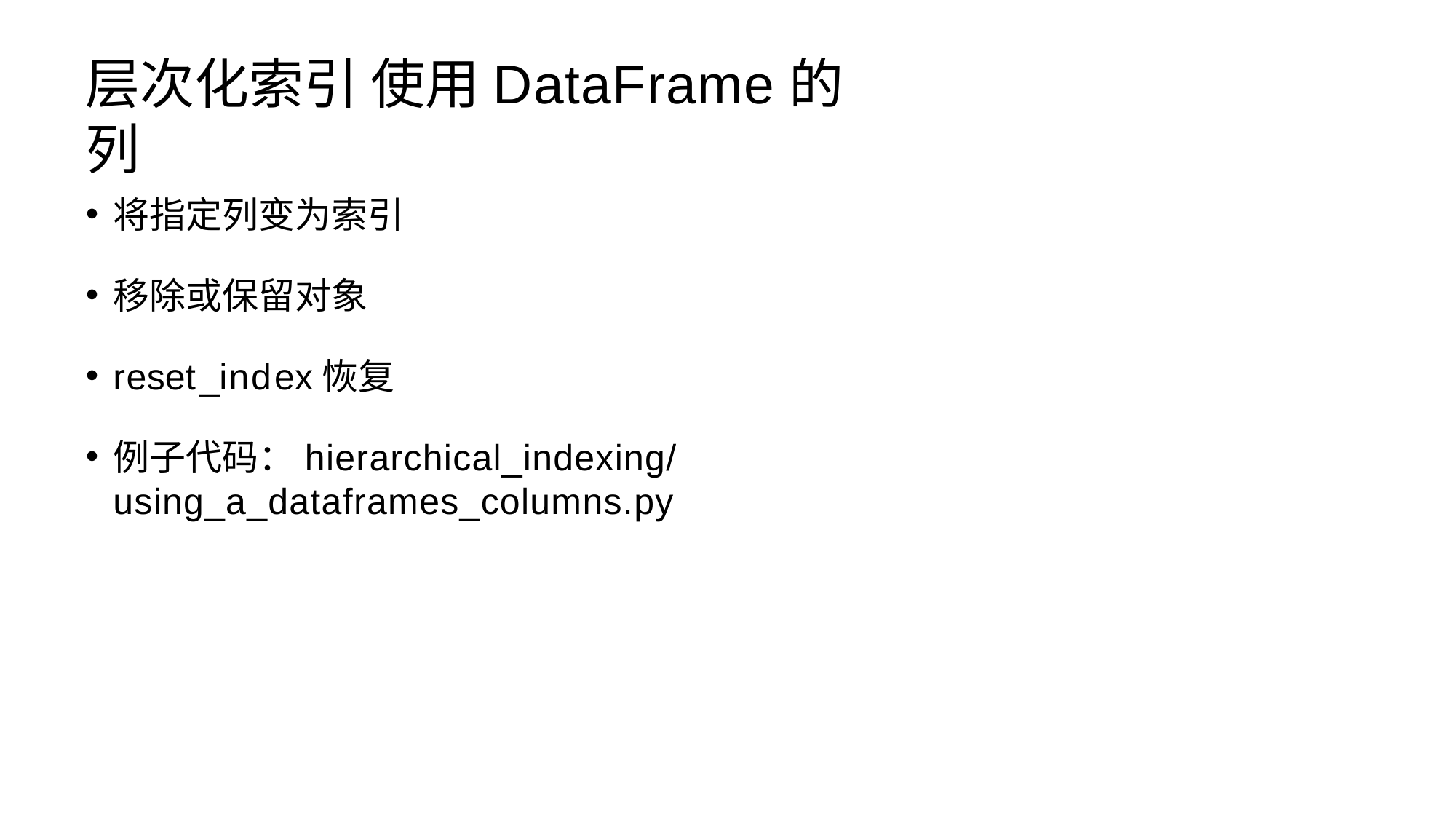

# 层次化索引 使用DataFrame的列
将指定列变为索引
移除或保留对象
reset_index恢复
例子代码：hierarchical_indexing/using_a_dataframes_columns.py